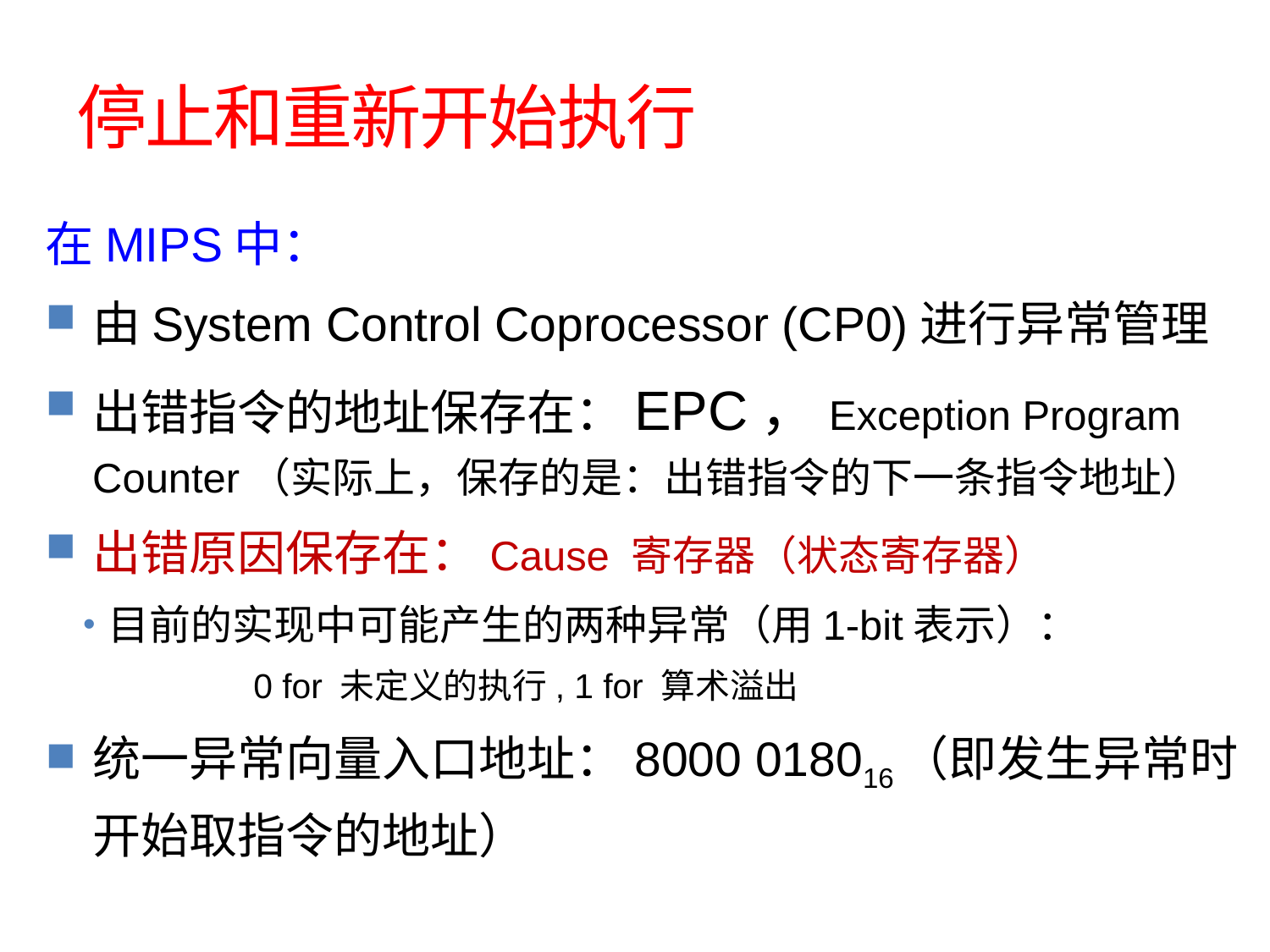

# 停止和重新开始执行
在MIPS中：
由System Control Coprocessor (CP0)进行异常管理
出错指令的地址保存在：EPC，Exception Program Counter（实际上，保存的是：出错指令的下一条指令地址）
出错原因保存在：Cause 寄存器（状态寄存器）
目前的实现中可能产生的两种异常（用1-bit表示）：
              0 for 未定义的执行, 1 for 算术溢出
统一异常向量入口地址：8000 018016（即发生异常时开始取指令的地址）